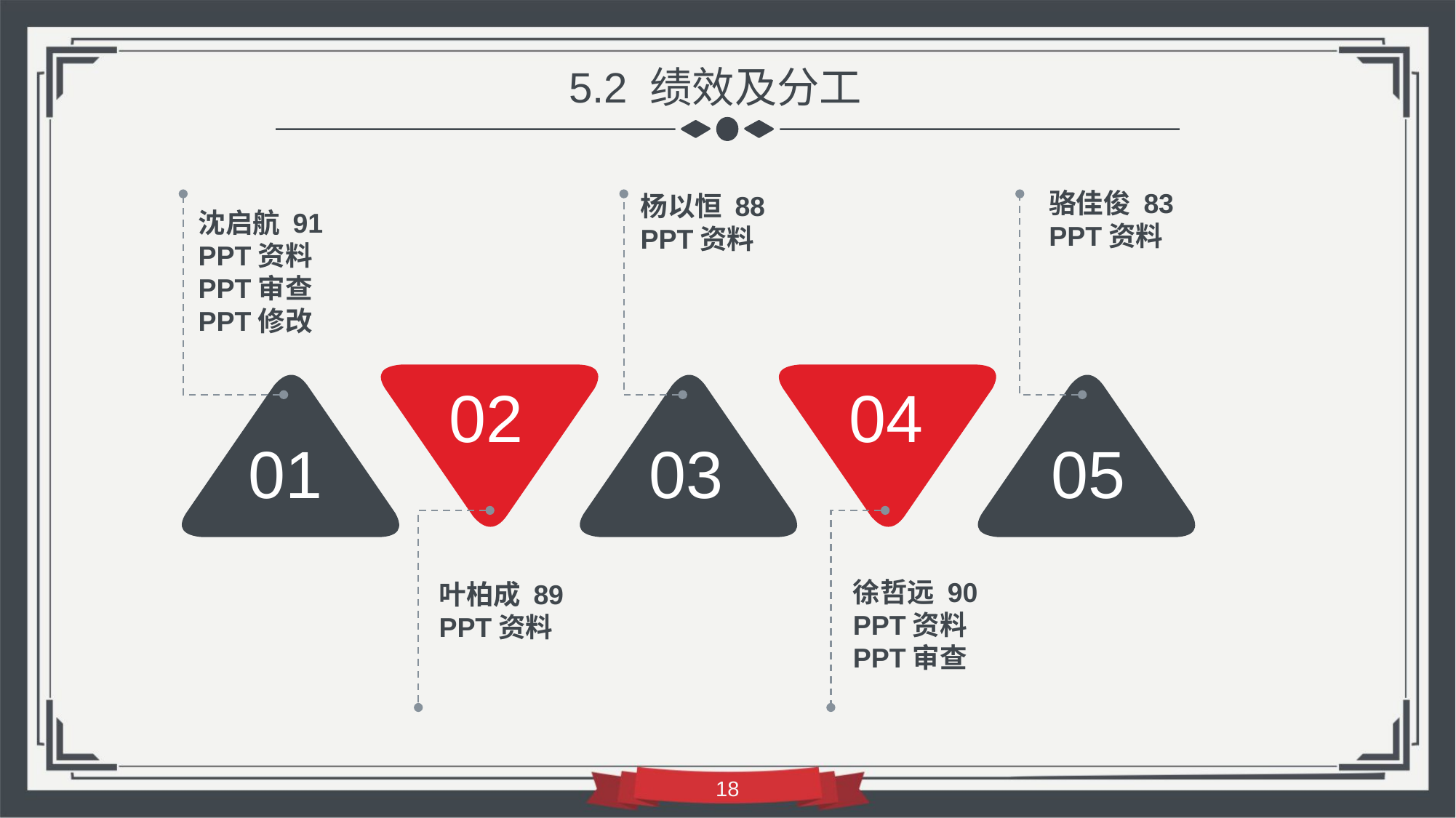

5.2 绩效及分工

骆佳俊 83
PPT资料

杨以恒 88
PPT资料

沈启航 91
PPT资料
PPT审查
PPT修改

02
04

01
03
05

徐哲远 90
PPT资料
PPT审查

叶柏成 89
PPT资料